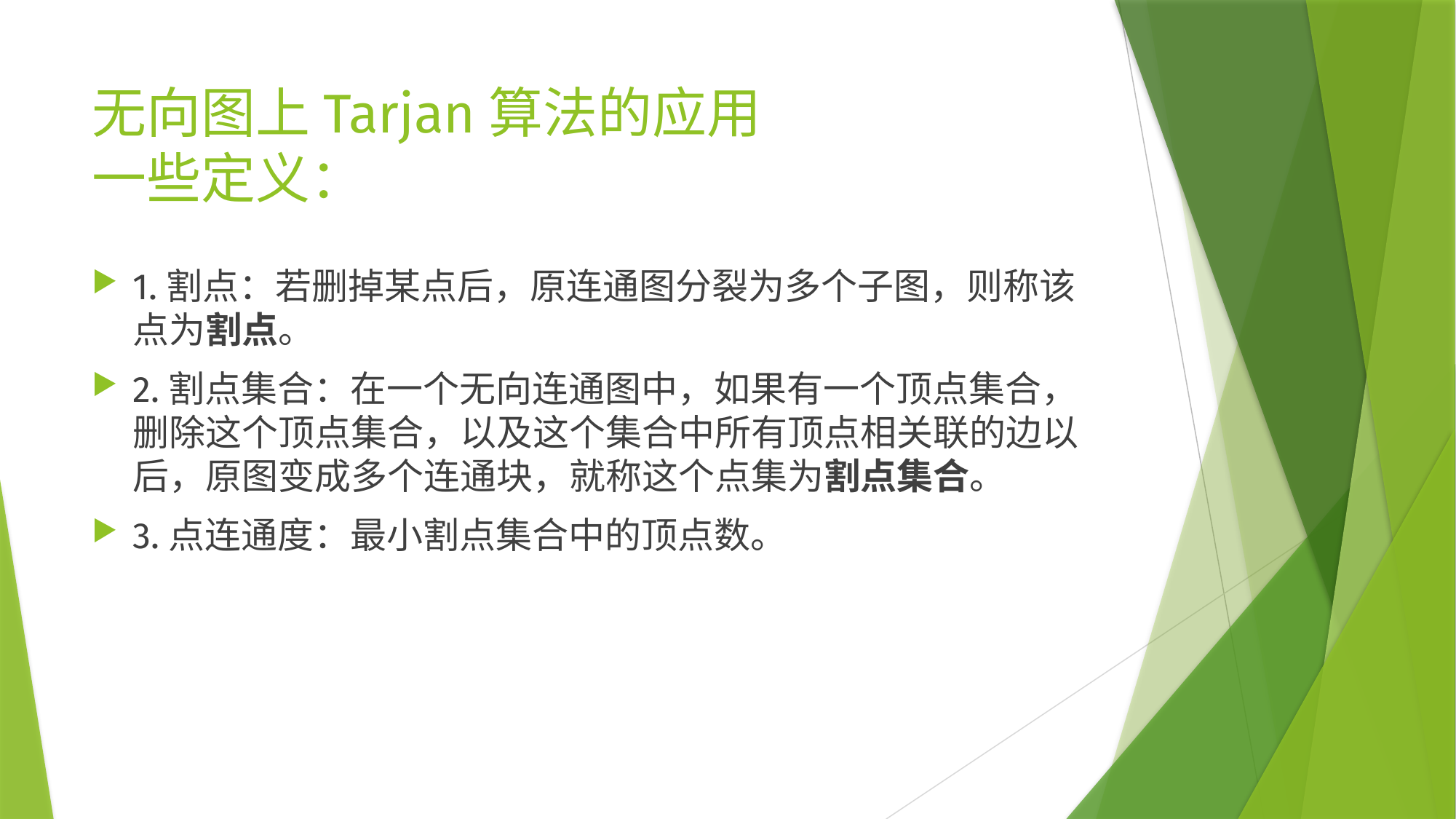

# 无向图上Tarjan算法的应用 一些定义：
1.割点：若删掉某点后，原连通图分裂为多个子图，则称该点为割点。
2.割点集合：在一个无向连通图中，如果有一个顶点集合，删除这个顶点集合，以及这个集合中所有顶点相关联的边以后，原图变成多个连通块，就称这个点集为割点集合。
3.点连通度：最小割点集合中的顶点数。